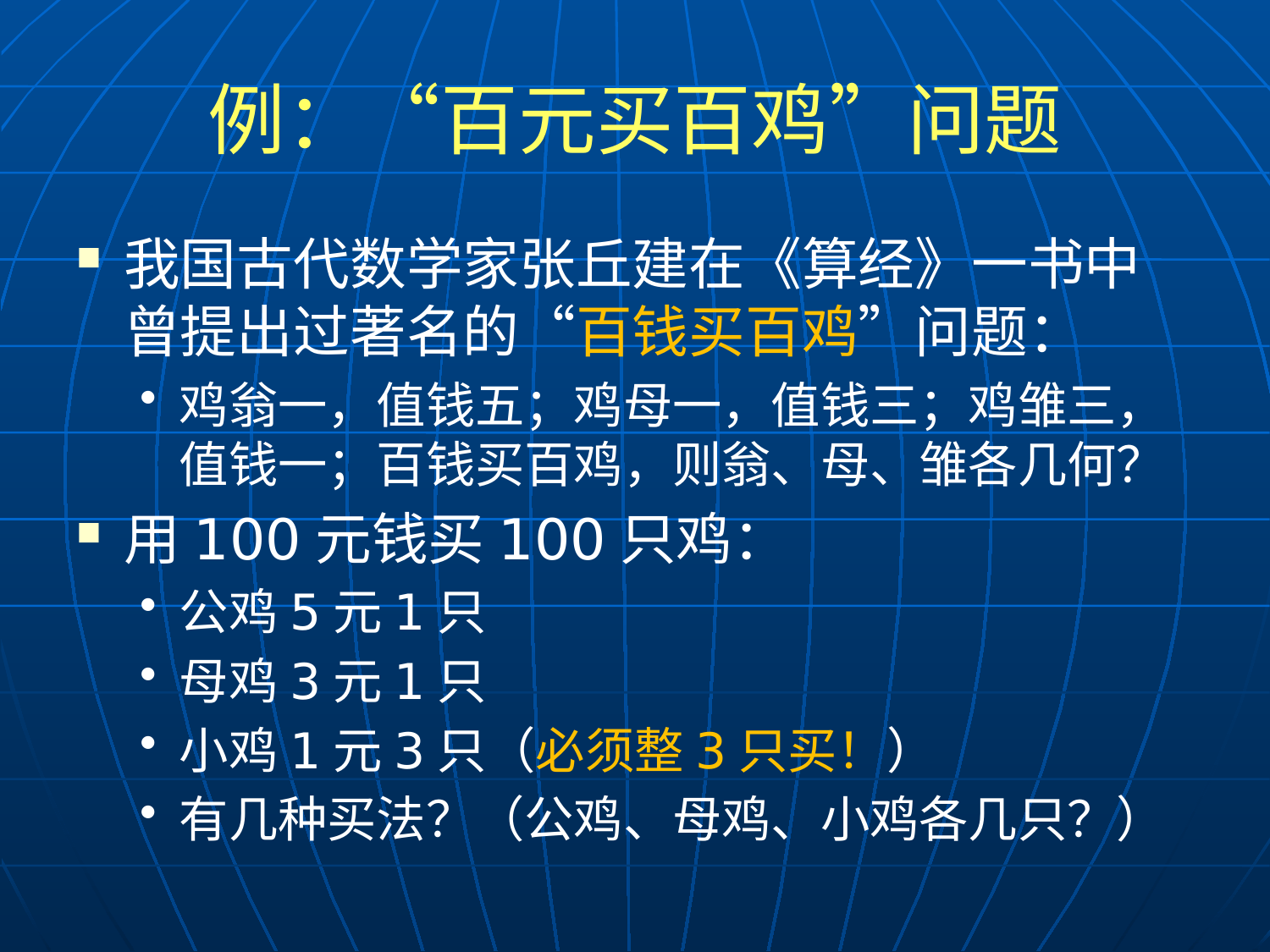

# 例：“百元买百鸡”问题
我国古代数学家张丘建在《算经》一书中曾提出过著名的“百钱买百鸡”问题：
鸡翁一，值钱五；鸡母一，值钱三；鸡雏三，值钱一；百钱买百鸡，则翁、母、雏各几何？
用100元钱买100只鸡：
公鸡5元1只
母鸡3元1只
小鸡1元3只（必须整3只买！）
有几种买法？（公鸡、母鸡、小鸡各几只？）